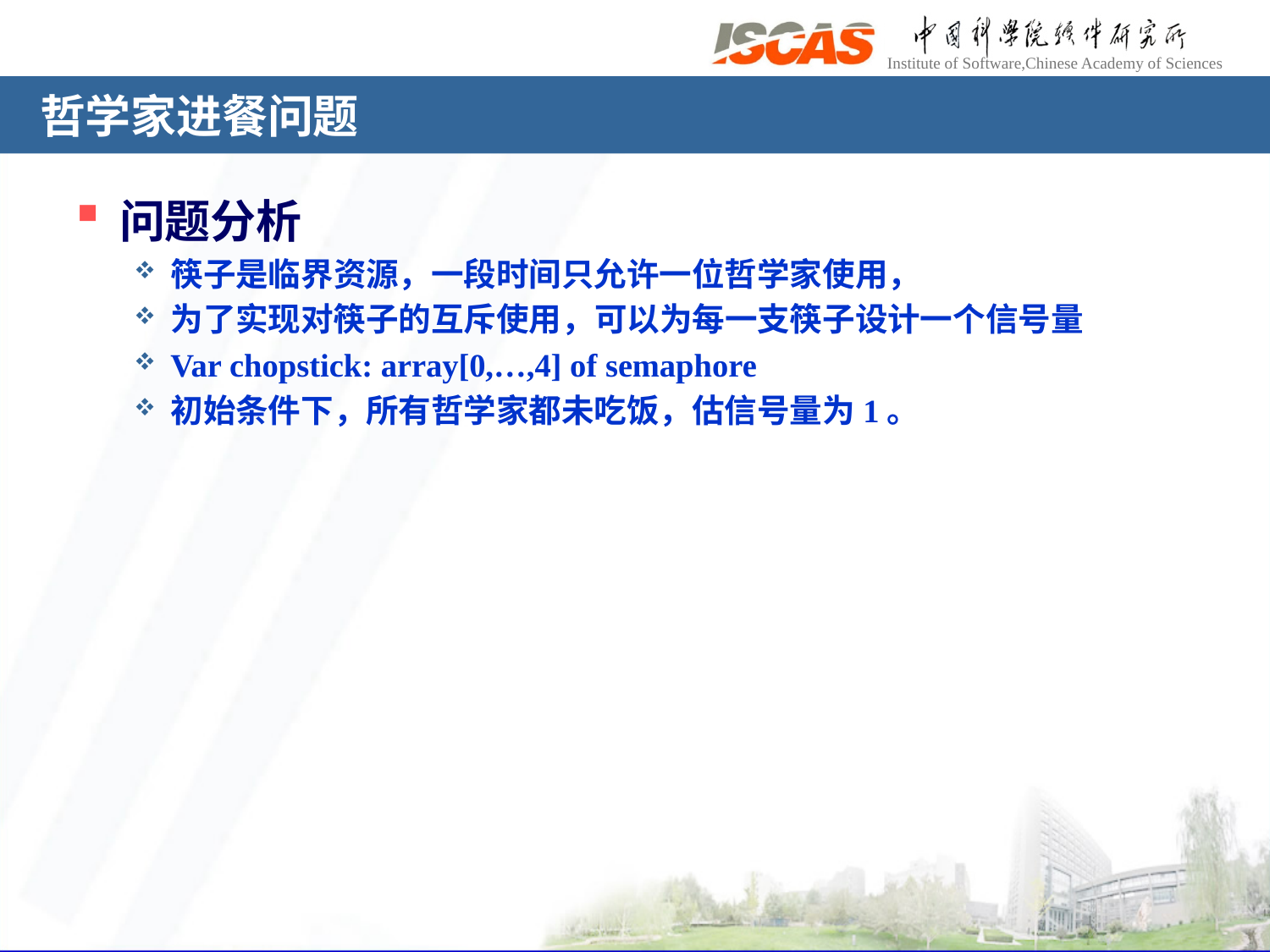

# 哲学家进餐问题
问题分析
筷子是临界资源，一段时间只允许一位哲学家使用，
为了实现对筷子的互斥使用，可以为每一支筷子设计一个信号量
Var chopstick: array[0,…,4] of semaphore
初始条件下，所有哲学家都未吃饭，估信号量为1。